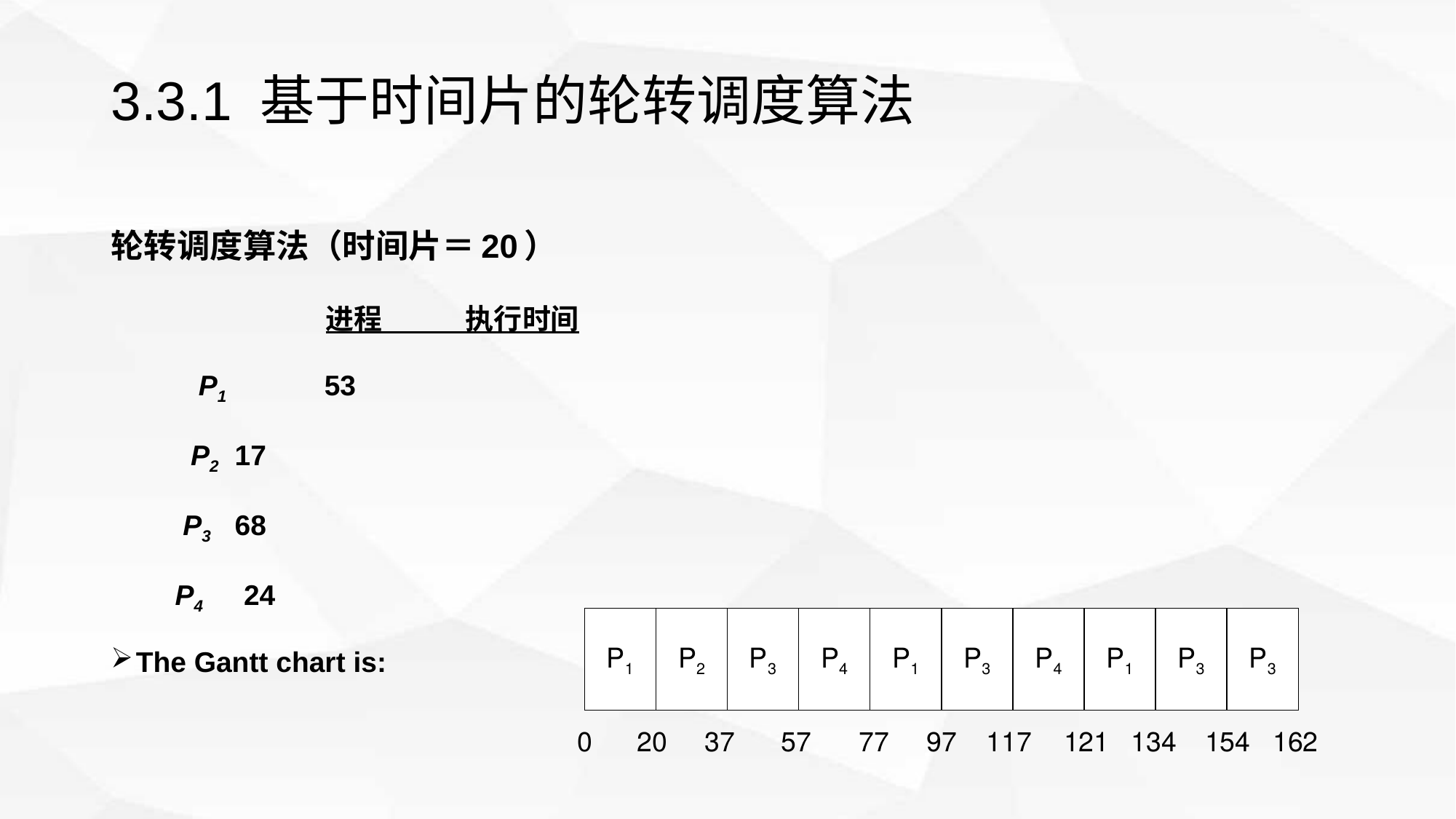

# 3.3.1 基于时间片的轮转调度算法
轮转调度算法（时间片＝20）
                            进程             执行时间
		        P1	    53
		       P2	   17
		      P3	   68
		     P4	     24
The Gantt chart is:
P1
P2
P3
P4
P1
P3
P4
P1
P3
P3
0
20
37
57
77
97
117
121
134
154
162